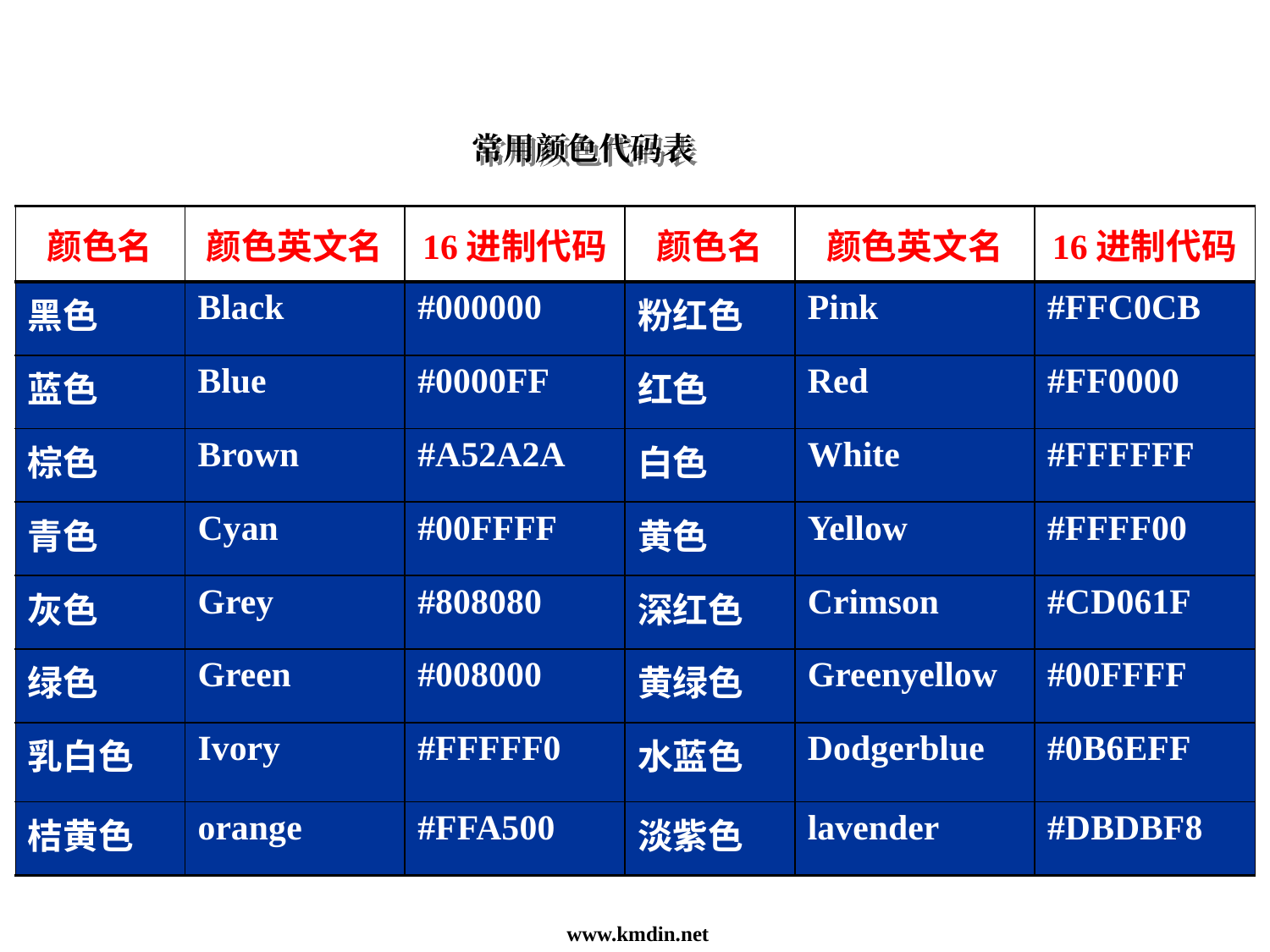

30
常用颜色代码表
| 颜色名 | 颜色英文名 | 16进制代码 | 颜色名 | 颜色英文名 | 16进制代码 |
| --- | --- | --- | --- | --- | --- |
| 黑色 | Black | #000000 | 粉红色 | Pink | #FFC0CB |
| 蓝色 | Blue | #0000FF | 红色 | Red | #FF0000 |
| 棕色 | Brown | #A52A2A | 白色 | White | #FFFFFF |
| 青色 | Cyan | #00FFFF | 黄色 | Yellow | #FFFF00 |
| 灰色 | Grey | #808080 | 深红色 | Crimson | #CD061F |
| 绿色 | Green | #008000 | 黄绿色 | Greenyellow | #00FFFF |
| 乳白色 | Ivory | #FFFFF0 | 水蓝色 | Dodgerblue | #0B6EFF |
| 桔黄色 | orange | #FFA500 | 淡紫色 | lavender | #DBDBF8 |